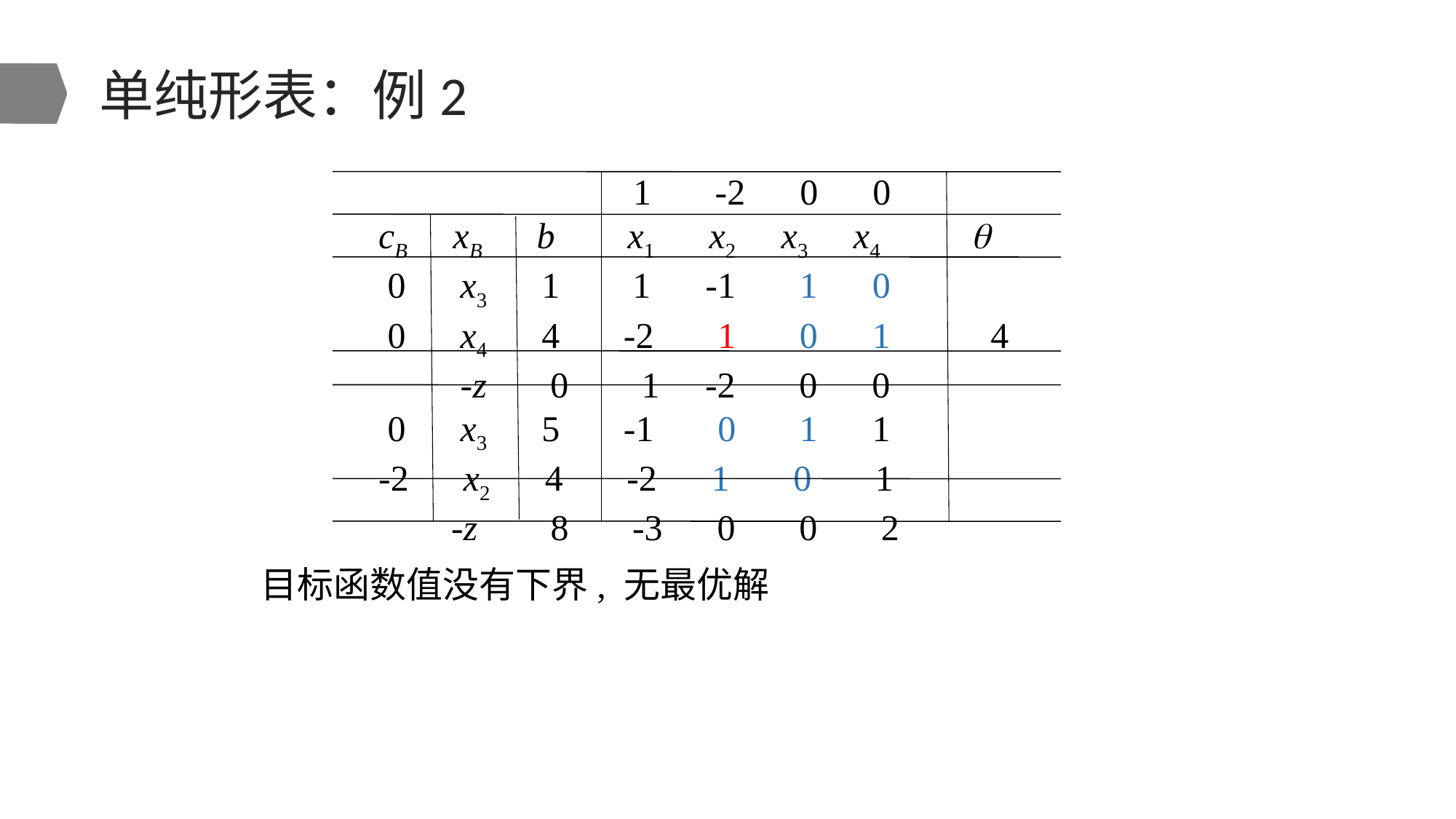

# 单纯形表：例2
51
                             1       -2      0      0
 cB     xB      b        x1      x2     x3     x4          θ
  0      x3      1        1      -1       1      0
  0      x4      4       -2       1       0      1           4
          -z       0        1     -2       0      0
  0      x3      5       -1       0       1      1
 -2      x2      4       -2      1       0       1
         -z        8       -3      0       0       2
 目标函数值没有下界, 无最优解